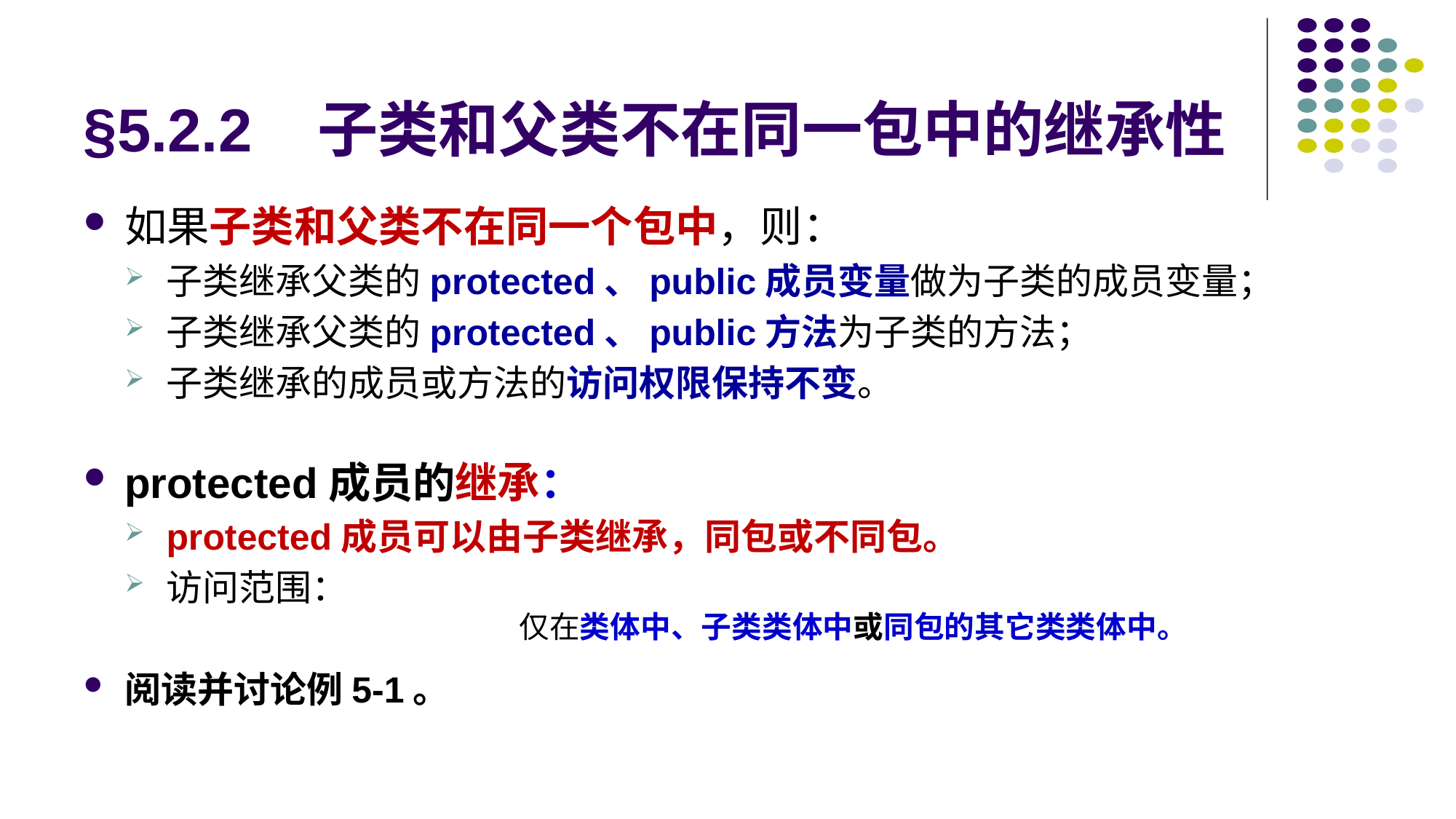

# §5.2.2   子类和父类不在同一包中的继承性
如果子类和父类不在同一个包中，则：
子类继承父类的protected、public成员变量做为子类的成员变量；
子类继承父类的protected、public方法为子类的方法；
子类继承的成员或方法的访问权限保持不变。

protected成员的继承：
protected成员可以由子类继承，同包或不同包。
访问范围：

阅读并讨论例5-1。

仅在类体中、子类类体中或同包的其它类类体中。
12